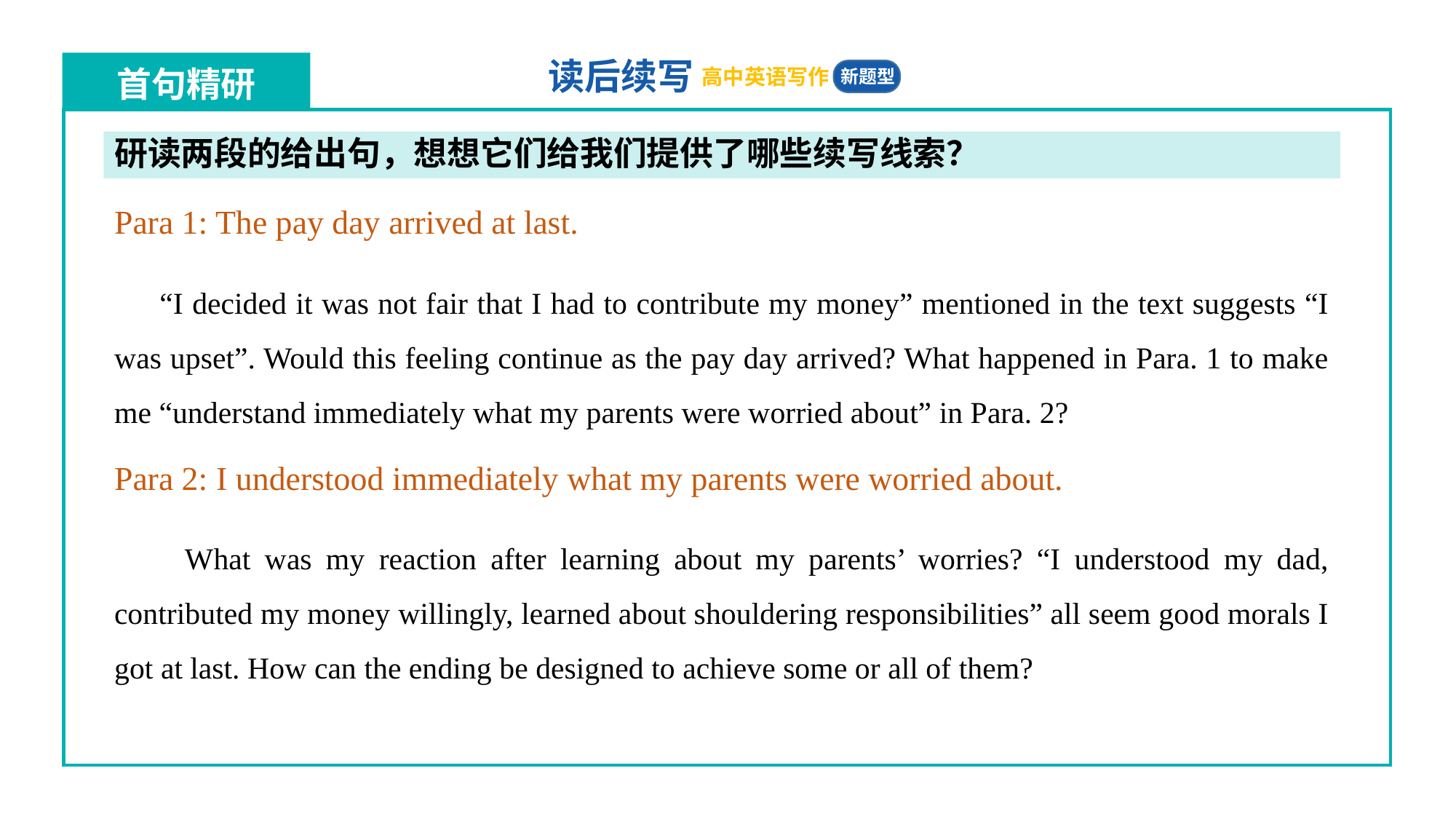

研读两段的给出句，想想它们给我们提供了哪些续写线索？
Para 1: The pay day arrived at last.
     “I decided it was not fair that I had to contribute my money” mentioned in the text suggests “I was upset”. Would this feeling continue as the pay day arrived? What happened in Para. 1 to make me “understand immediately what my parents were worried about” in Para. 2?
Para 2: I understood immediately what my parents were worried about.
     What was my reaction after learning about my parents’ worries? “I understood my dad, contributed my money willingly, learned about shouldering responsibilities” all seem good morals I got at last. How can the ending be designed to achieve some or all of them?